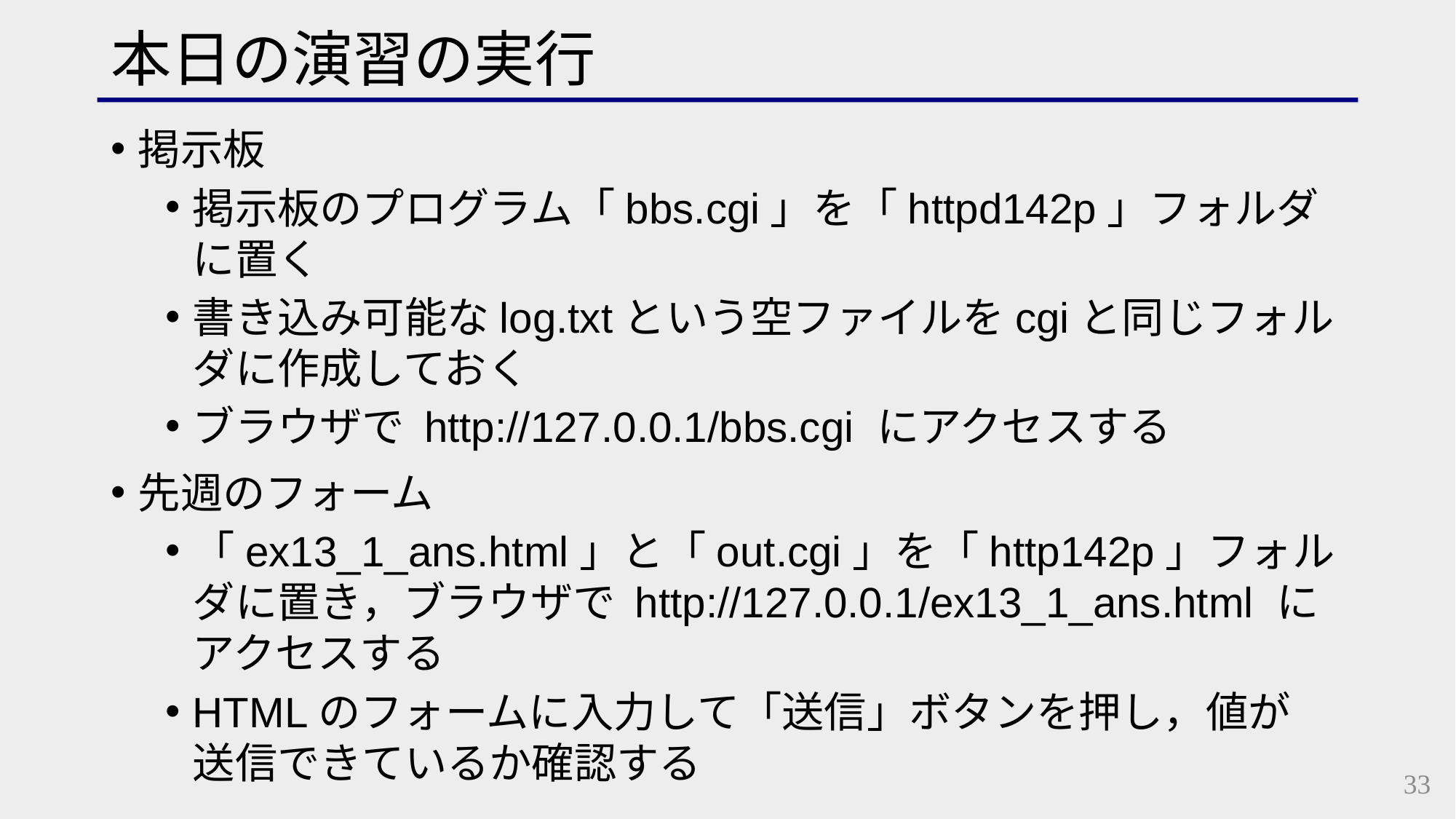

# 本日の演習の実行
掲示板
掲示板のプログラム「bbs.cgi」を「httpd142p」フォルダに置く
書き込み可能なlog.txtという空ファイルをcgiと同じフォルダに作成しておく
ブラウザで http://127.0.0.1/bbs.cgi にアクセスする
先週のフォーム
「ex13_1_ans.html」と「out.cgi」を「http142p」フォルダに置き，ブラウザで http://127.0.0.1/ex13_1_ans.html に
アクセスする
HTMLのフォームに入力して「送信」ボタンを押し，値が
送信できているか確認する
33